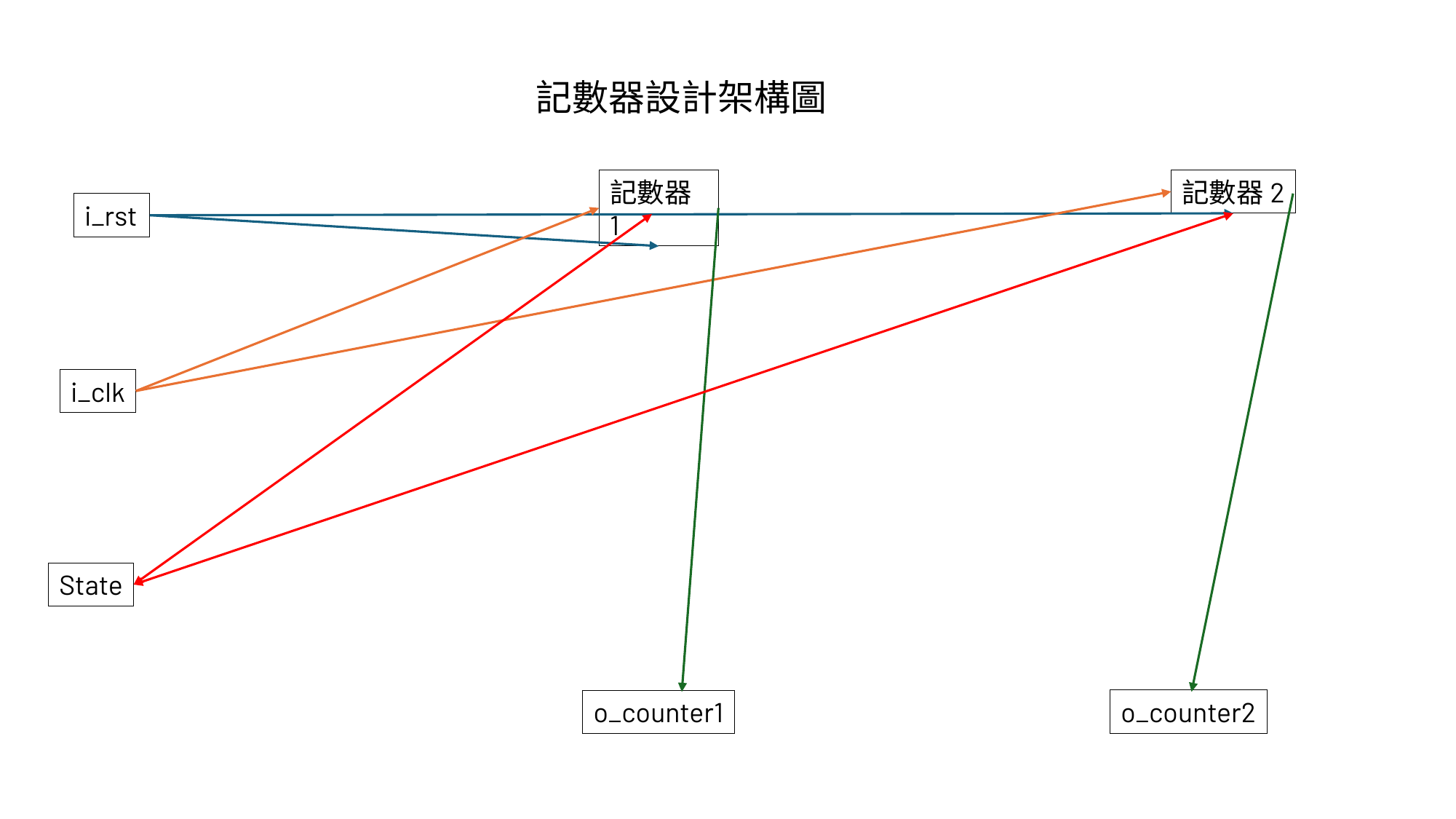

記數器設計架構圖
記數器1
記數器2
i_rst
i_clk
State
o_counter2
o_counter1